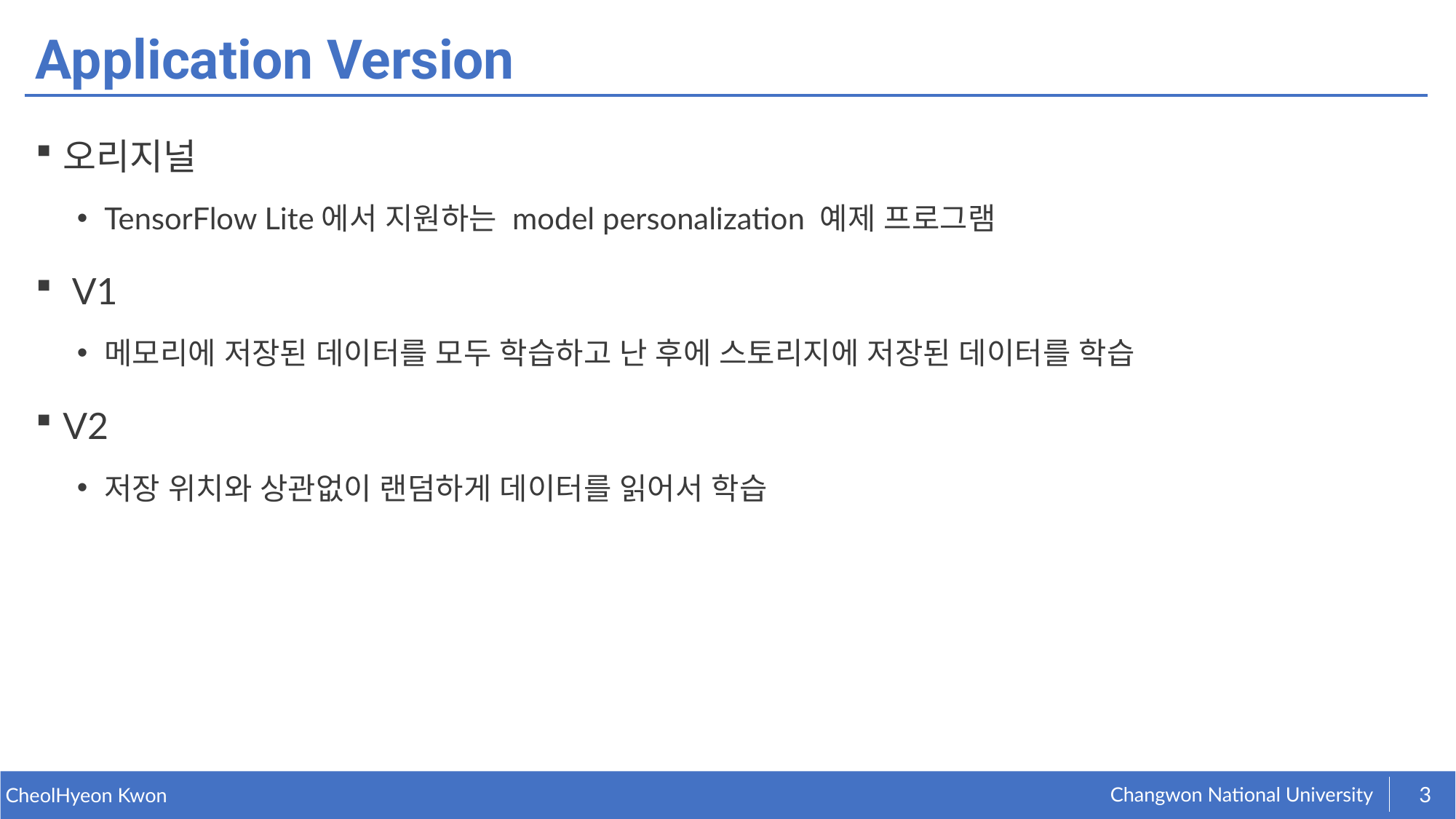

# Application Version
오리지널
TensorFlow Lite에서 지원하는 model personalization 예제 프로그램
 V1
메모리에 저장된 데이터를 모두 학습하고 난 후에 스토리지에 저장된 데이터를 학습
V2
저장 위치와 상관없이 랜덤하게 데이터를 읽어서 학습
3